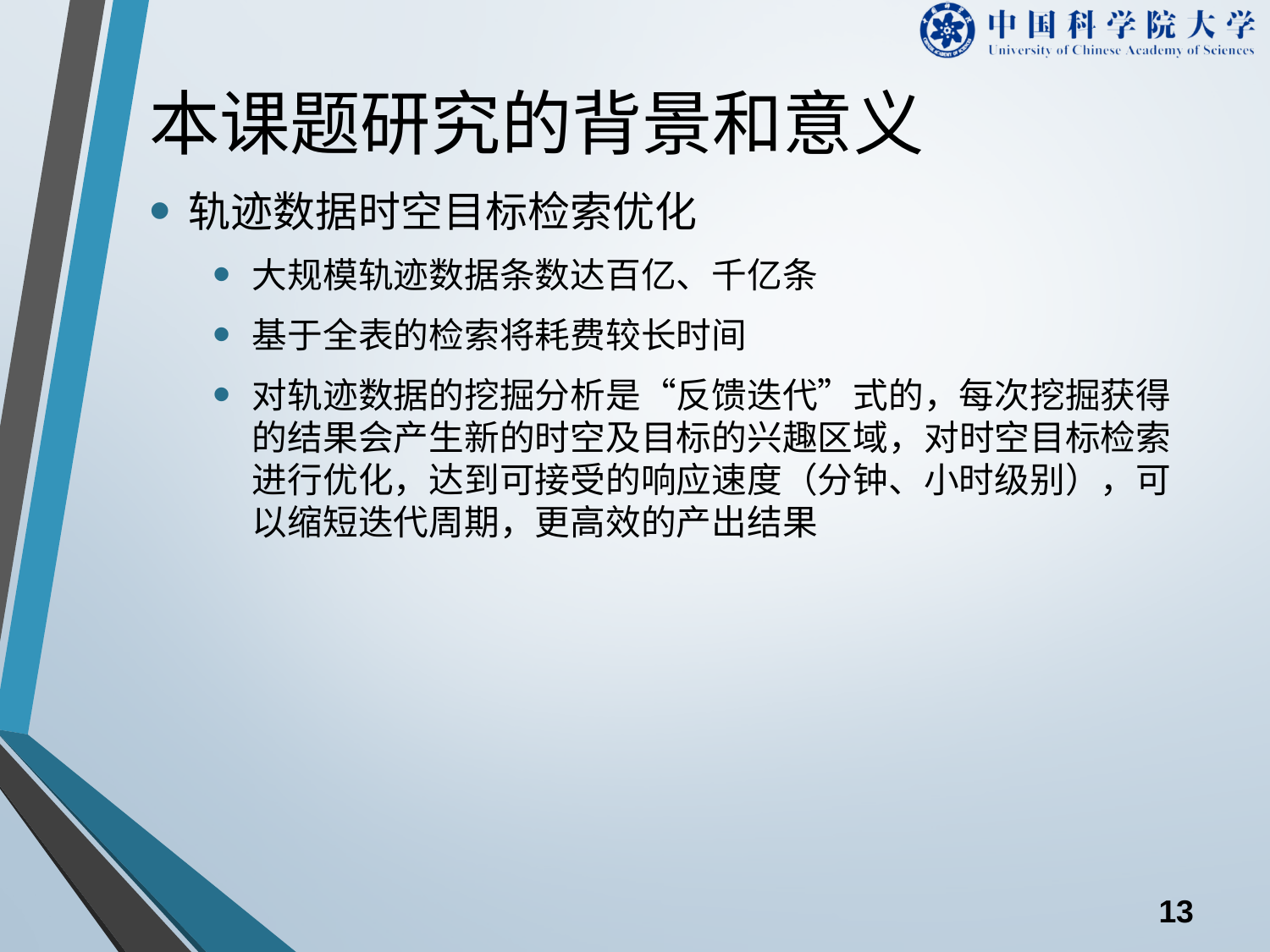

# 本课题研究的背景和意义
轨迹数据时空目标检索优化
大规模轨迹数据条数达百亿、千亿条
基于全表的检索将耗费较长时间
对轨迹数据的挖掘分析是“反馈迭代”式的，每次挖掘获得的结果会产生新的时空及目标的兴趣区域，对时空目标检索进行优化，达到可接受的响应速度（分钟、小时级别），可以缩短迭代周期，更高效的产出结果

13